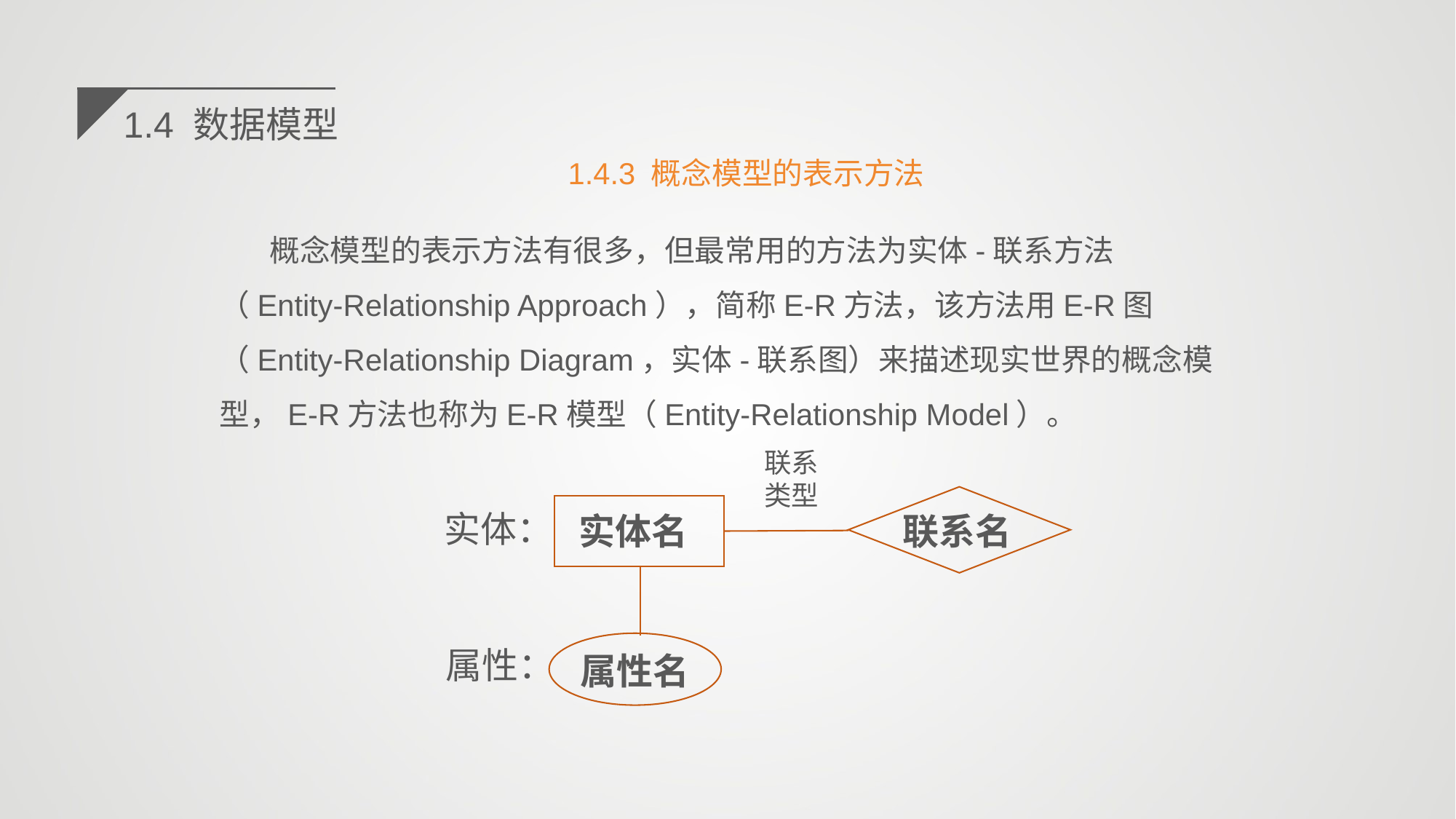

1.4 数据模型
1.4.3 概念模型的表示方法
       概念模型的表示方法有很多，但最常用的方法为实体-联系方法（Entity-Relationship Approach），简称E-R方法，该方法用E-R图（Entity-Relationship Diagram，实体-联系图）来描述现实世界的概念模型，E-R方法也称为E-R模型（Entity-Relationship Model）。

联系
类型

实体：
实体名
联系名

属性：
属性名